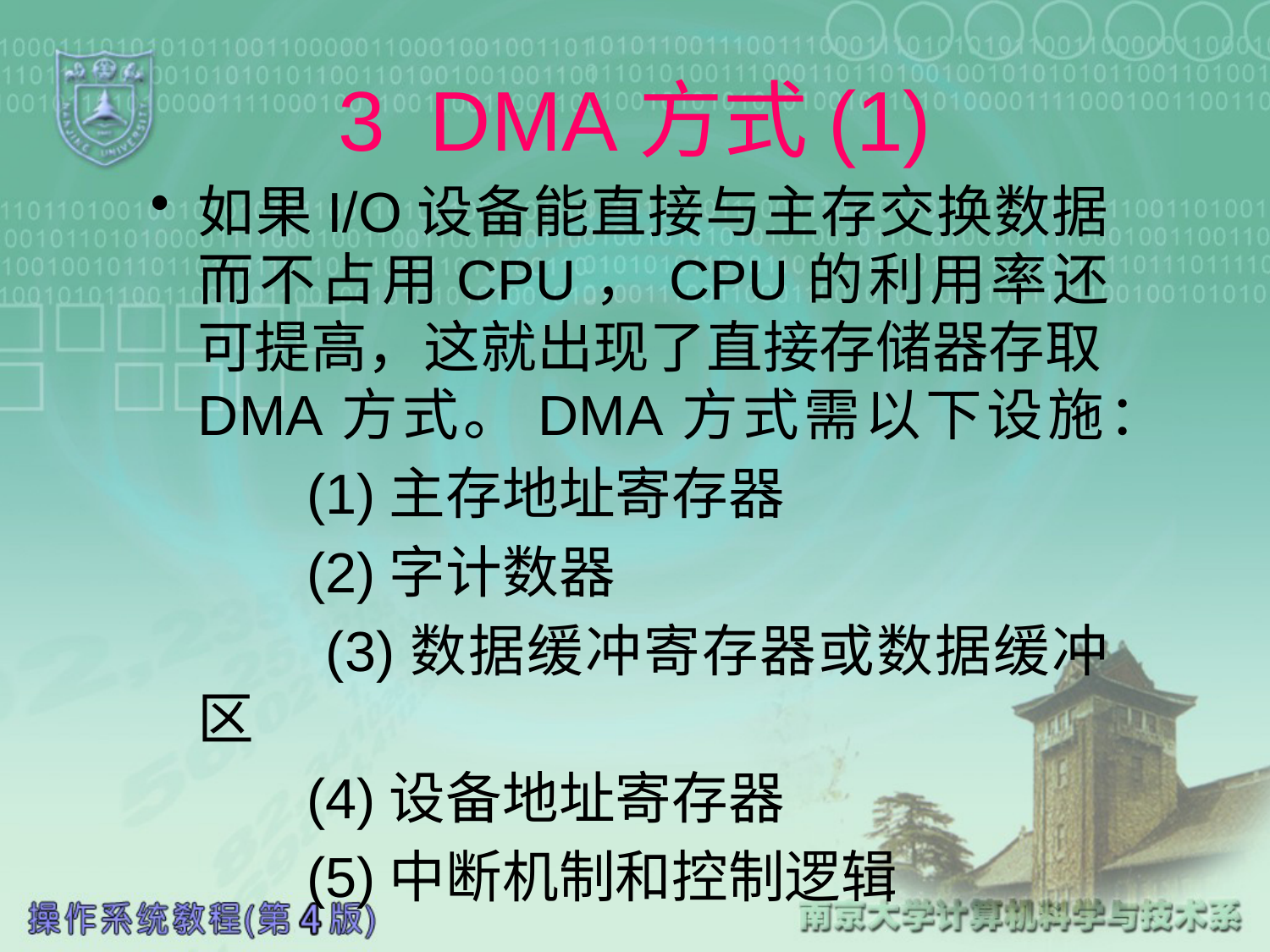

# 3  DMA方式(1)
如果I/O设备能直接与主存交换数据而不占用CPU，CPU的利用率还可提高，这就出现了直接存储器存取DMA方式。DMA方式需以下设施：
          (1)主存地址寄存器
          (2)字计数器
          (3)数据缓冲寄存器或数据缓冲区
          (4)设备地址寄存器
          (5)中断机制和控制逻辑